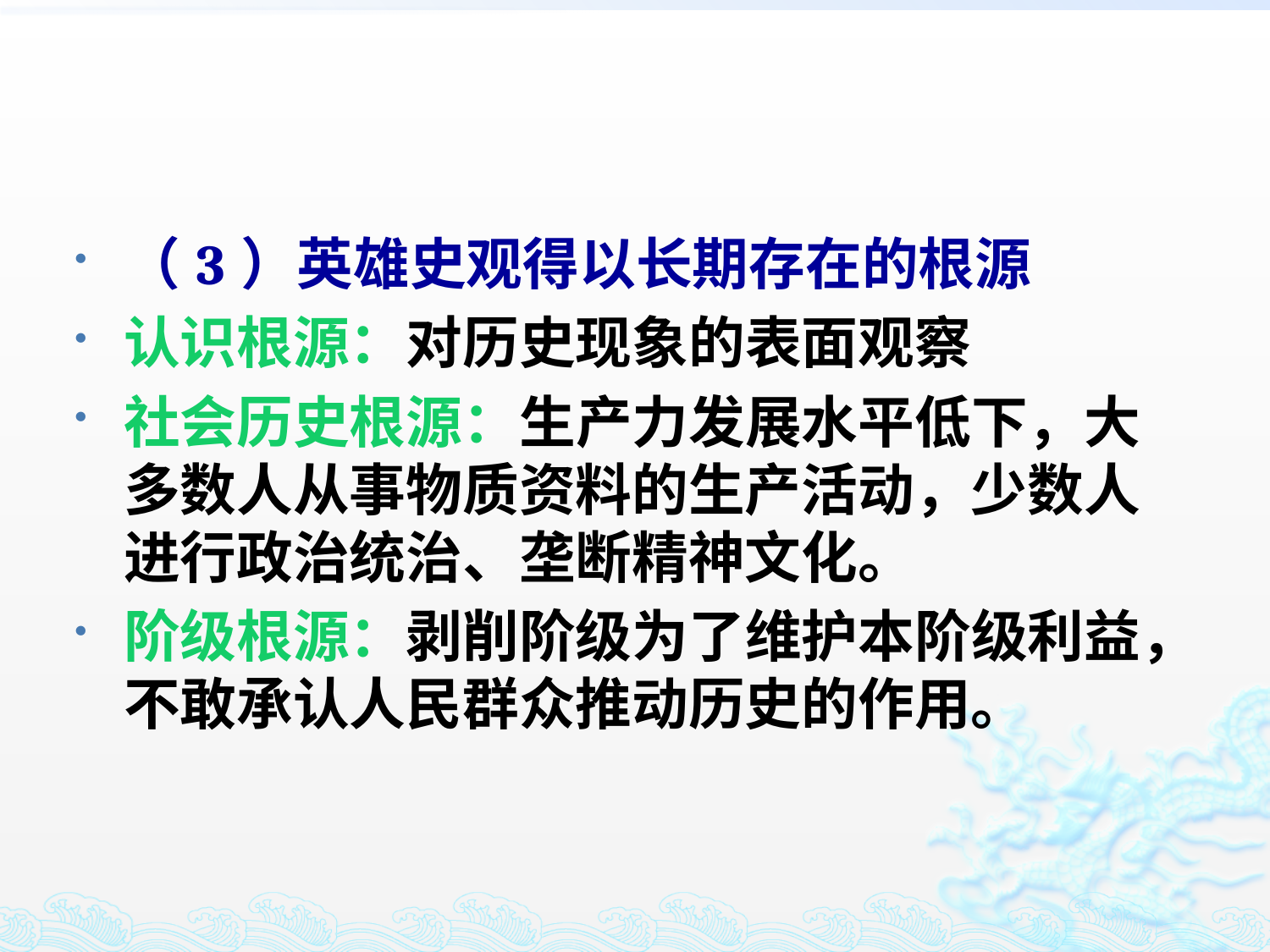

（3）英雄史观得以长期存在的根源
认识根源：对历史现象的表面观察
社会历史根源：生产力发展水平低下，大多数人从事物质资料的生产活动，少数人进行政治统治、垄断精神文化。
阶级根源：剥削阶级为了维护本阶级利益，不敢承认人民群众推动历史的作用。